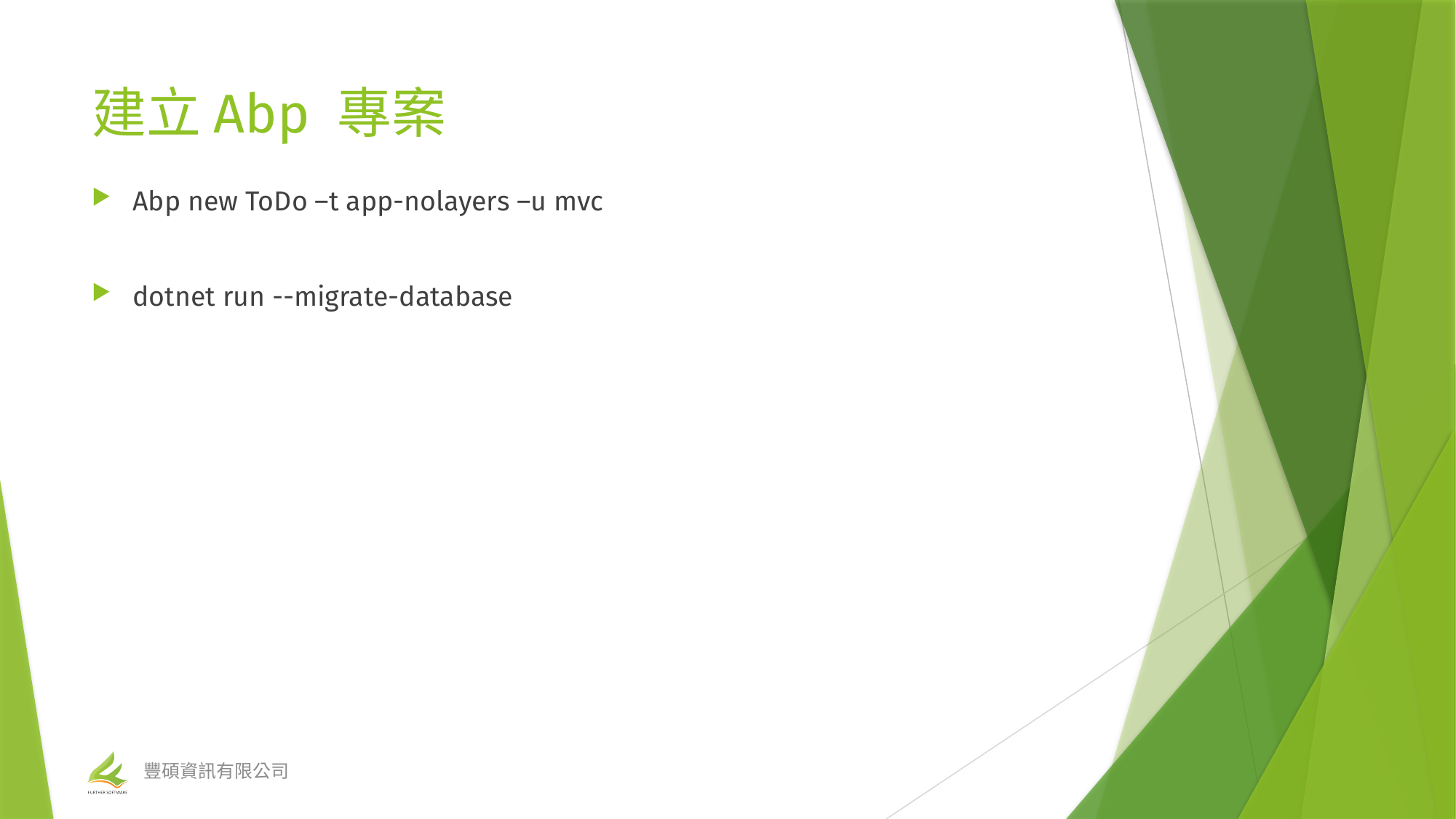

# 建立Abp 專案
Abp new ToDo –t app-nolayers –u mvc

dotnet run --migrate-database

豐碩資訊有限公司